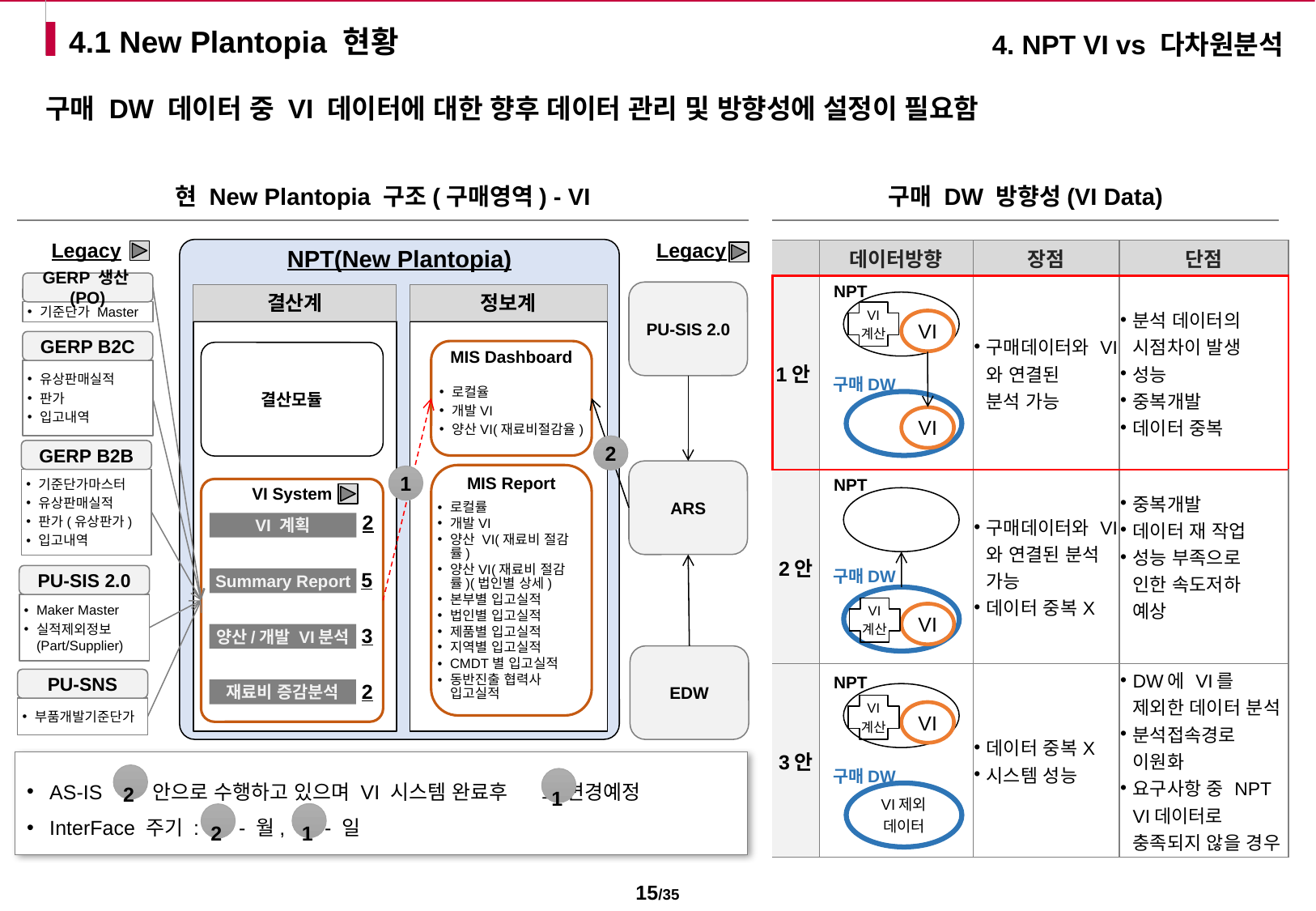

# 4.1 New Plantopia 현황
4. NPT VI vs 다차원분석
구매 DW 데이터 중 VI 데이터에 대한 향후 데이터 관리 및 방향성에 설정이 필요함
현 New Plantopia 구조(구매영역) - VI
구매 DW 방향성(VI Data)
Legacy
Legacy
NPT(New Plantopia)
|  | 데이터방향 | 장점 | 단점 |
| --- | --- | --- | --- |
| 1안 |  | 구매데이터와 VI와 연결된 분석 가능 | 분석 데이터의 시점차이 발생 성능 중복개발 데이터 중복 |
| 2안 |  | 구매데이터와 VI와 연결된 분석 가능 데이터 중복X | 중복개발 데이터 재 작업 성능 부족으로 인한 속도저하 예상 |
| 3안 |  | 데이터 중복X 시스템 성능 | DW에 VI를 제외한 데이터 분석 분석접속경로 이원화 요구사항 중 NPT VI데이터로 충족되지 않을 경우 |

GERP 생산(PO)
NPT

VI
구매DW

VI
PU-SIS 2.0
결산계
정보계
기준단가 Master
VI
계산

GERP B2C
MIS Dashboard
결산모듈
유상판매실적
판가
입고내역
로컬율
개발VI
양산VI(재료비절감율)
2
GERP B2B
ARS
MIS Report
1
NPT

구매DW

VI
기준단가마스터
유상판매실적
판가(유상판가)
입고내역
VI System

2
VI 계획
로컬률
개발VI
양산 VI(재료비 절감률)
양산VI(재료비 절감률)(법인별 상세)
본부별 입고실적
법인별 입고실적
제품별 입고실적
지역별 입고실적
CMDT별 입고실적
동반진출 협력사 입고실적
5
PU-SIS 2.0
Summary Report
Maker Master
실적제외정보
(Part/Supplier)
VI
계산
3
양산/개발 VI분석
EDW
NPT

VI
구매DW
VI제외
데이터
PU-SNS
2
재료비 증감분석
VI
계산
부품개발기준단가
AS-IS        안으로 수행하고 있으며 VI 시스템 완료후      로 변경예정
InterFace 주기 :       - 월,       - 일
2
1
1
2